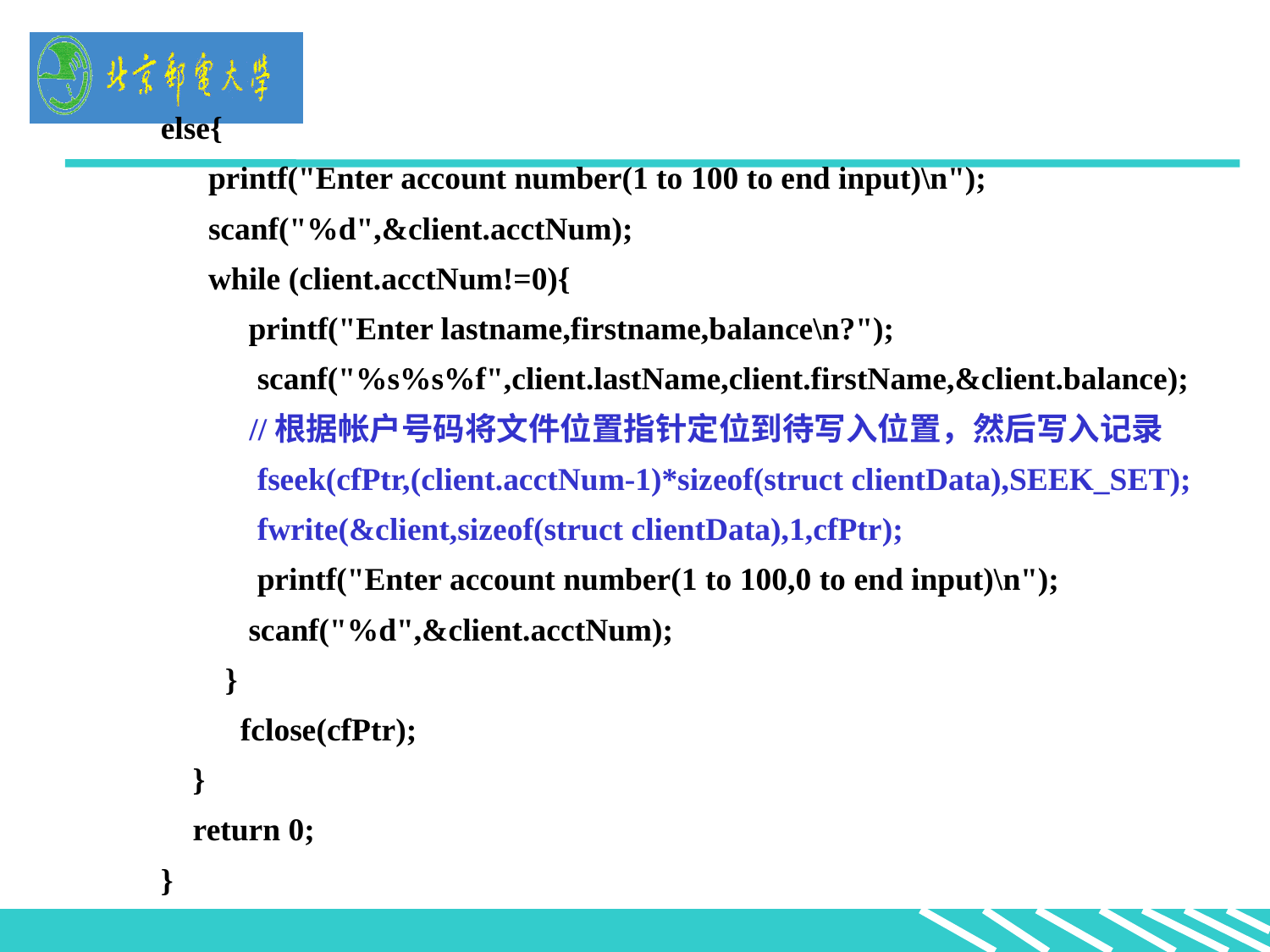

else{
    	printf("Enter account number(1 to 100 to end input)\n");
     	scanf("%d",&client.acctNum);
     	while (client.acctNum!=0){
     	     printf("Enter lastname,firstname,balance\n?");
            scanf("%s%s%f",client.lastName,client.firstName,&client.balance);
           //根据帐户号码将文件位置指针定位到待写入位置，然后写入记录
            fseek(cfPtr,(client.acctNum-1)*sizeof(struct clientData),SEEK_SET);
            fwrite(&client,sizeof(struct clientData),1,cfPtr);
            printf("Enter account number(1 to 100,0 to end input)\n");
     	     scanf("%d",&client.acctNum);
        }
   	    fclose(cfPtr);
    }
    return 0;
}
60